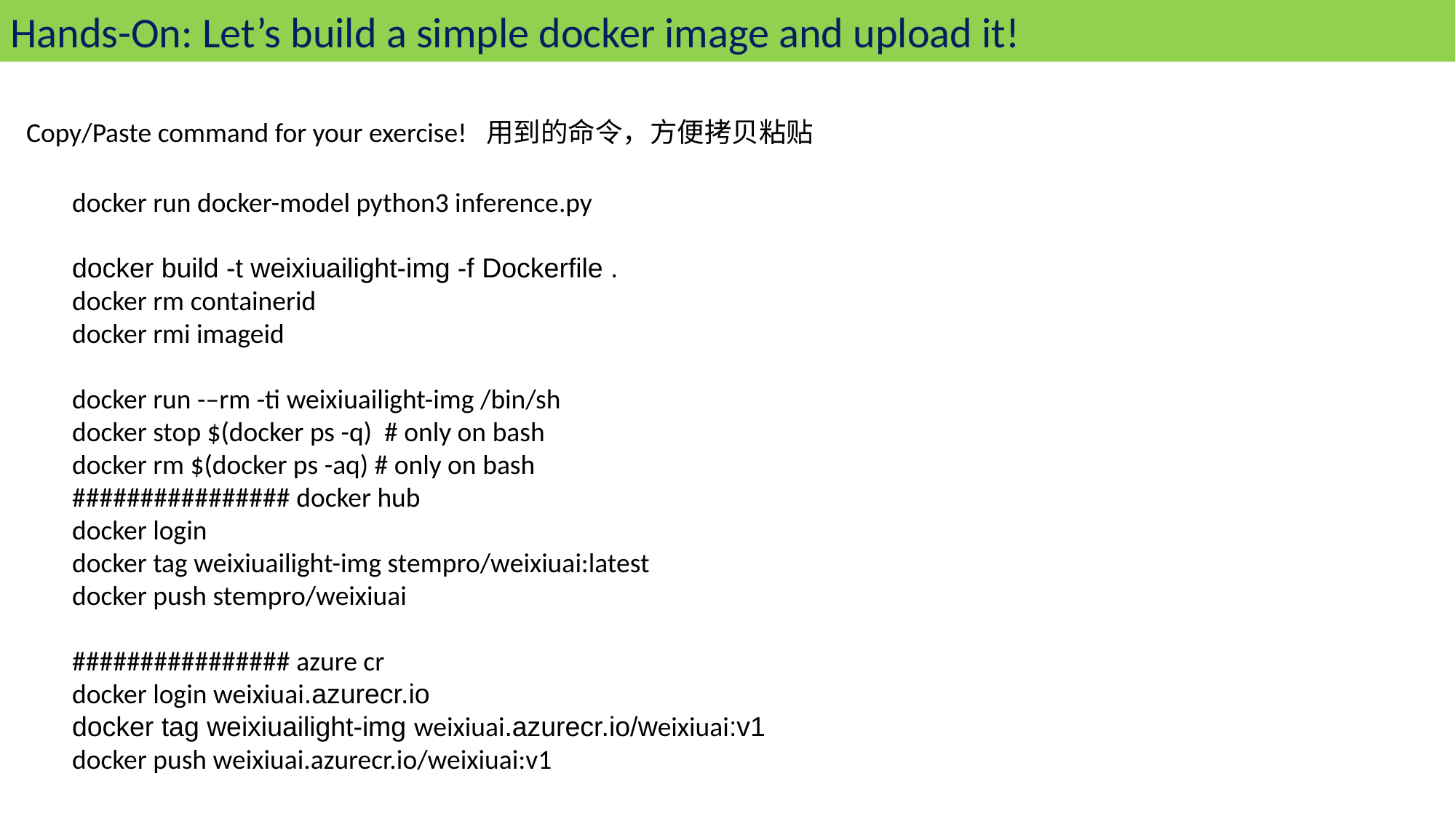

Hands-On: Let’s build a simple docker image and upload it!

Copy/Paste command for your exercise!  用到的命令，方便拷贝粘贴
docker run docker-model python3 inference.py

docker build -t weixiuailight-img -f Dockerfile .
docker rm containerid
docker rmi imageid

docker run -–rm -ti weixiuailight-img /bin/sh
docker stop $(docker ps -q)  # only on bash
docker rm $(docker ps -aq) # only on bash
################ docker hub
docker login
docker tag weixiuailight-img stempro/weixiuai:latest
docker push stempro/weixiuai

################ azure cr
docker login weixiuai.azurecr.io
docker tag weixiuailight-img weixiuai.azurecr.io/weixiuai:v1
docker push weixiuai.azurecr.io/weixiuai:v1